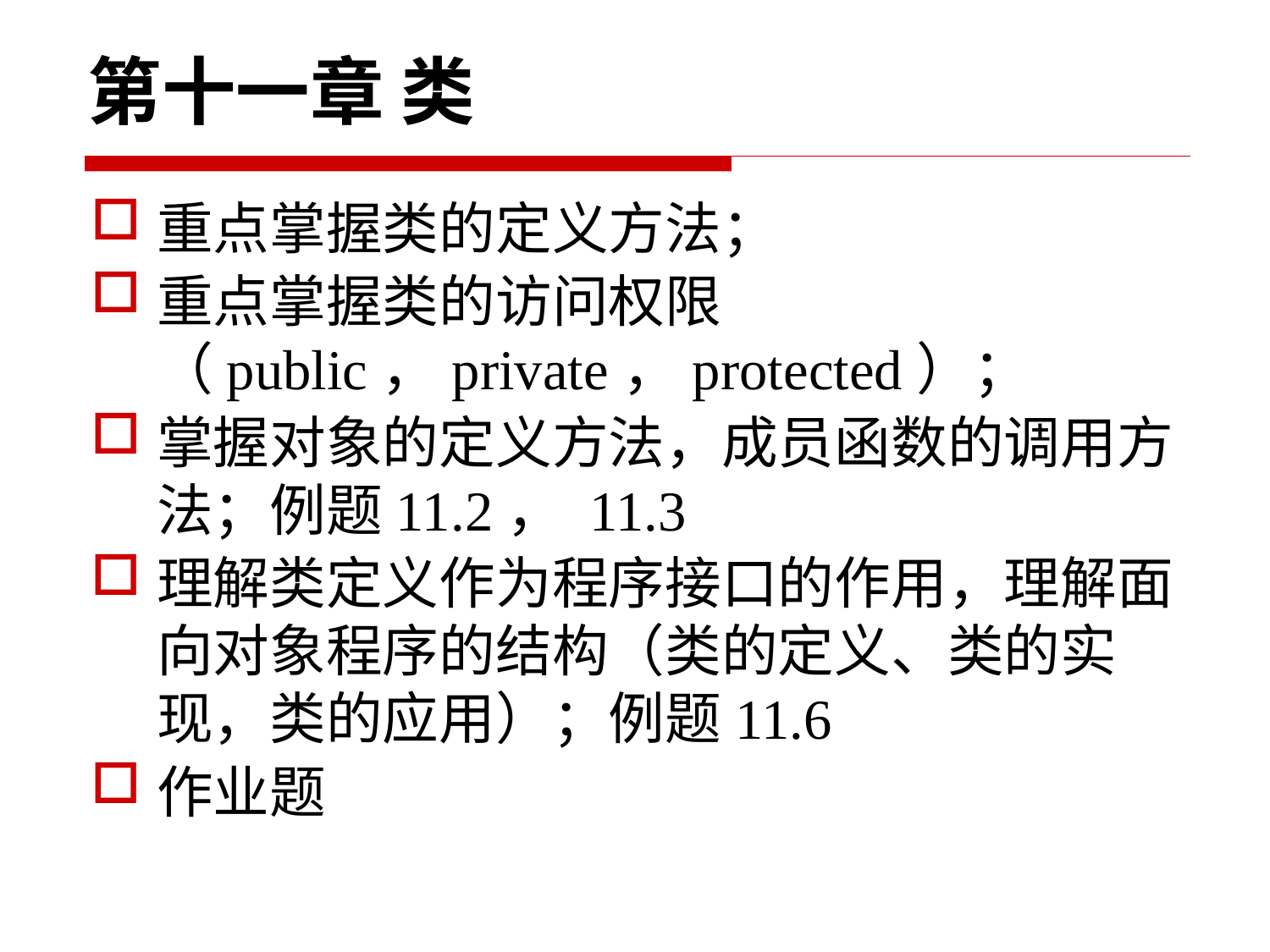

# 第十一章 类
重点掌握类的定义方法；
重点掌握类的访问权限（public，private，protected）；
掌握对象的定义方法，成员函数的调用方法；例题11.2， 11.3
理解类定义作为程序接口的作用，理解面向对象程序的结构（类的定义、类的实现，类的应用）；例题11.6
作业题